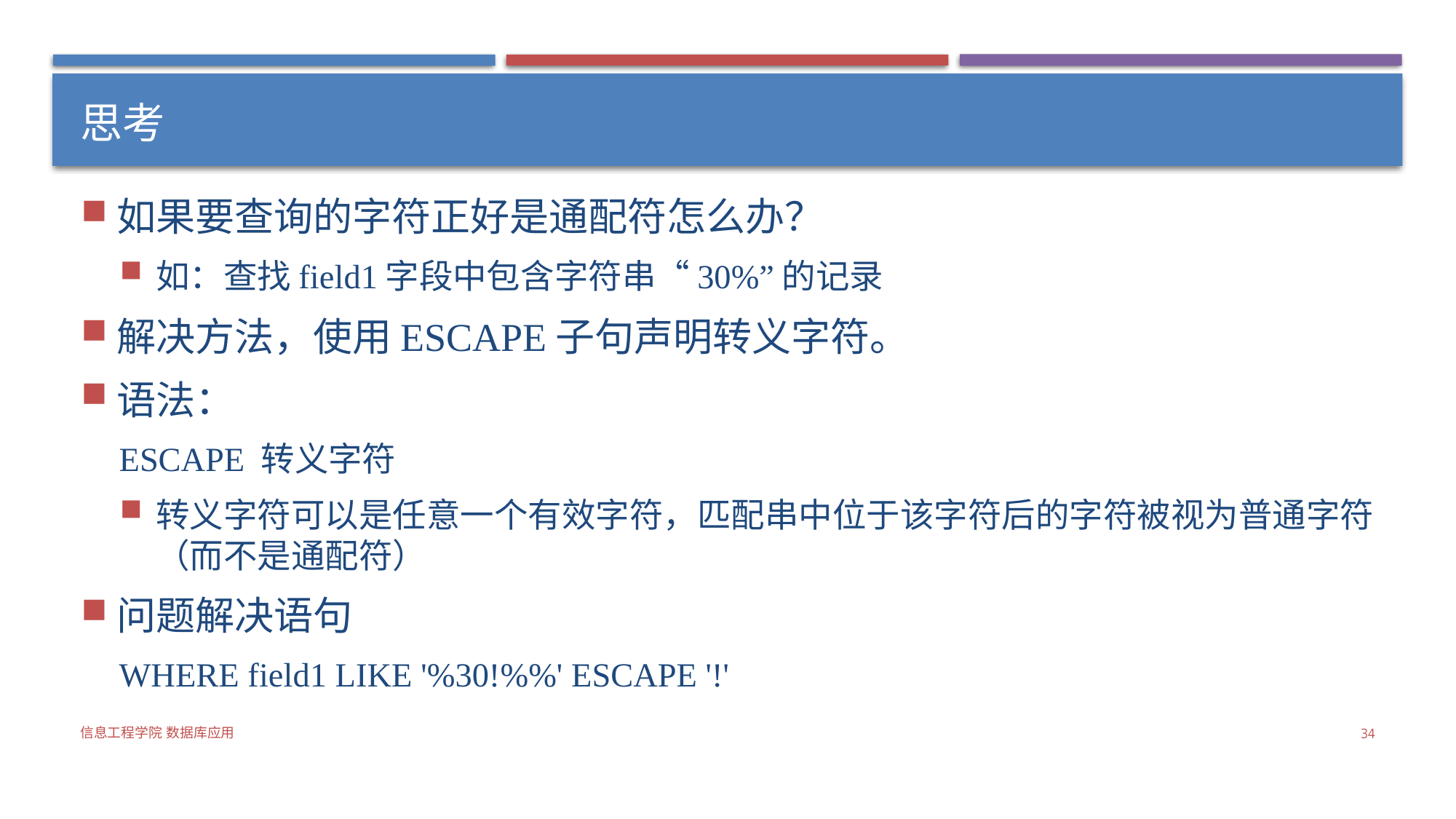

# 思考
如果要查询的字符正好是通配符怎么办？
如：查找field1字段中包含字符串“30%”的记录
解决方法，使用ESCAPE子句声明转义字符。
语法：
ESCAPE 转义字符
转义字符可以是任意一个有效字符，匹配串中位于该字符后的字符被视为普通字符（而不是通配符）
问题解决语句
WHERE field1 LIKE '%30!%%' ESCAPE '!'
信息工程学院 数据库应用
34